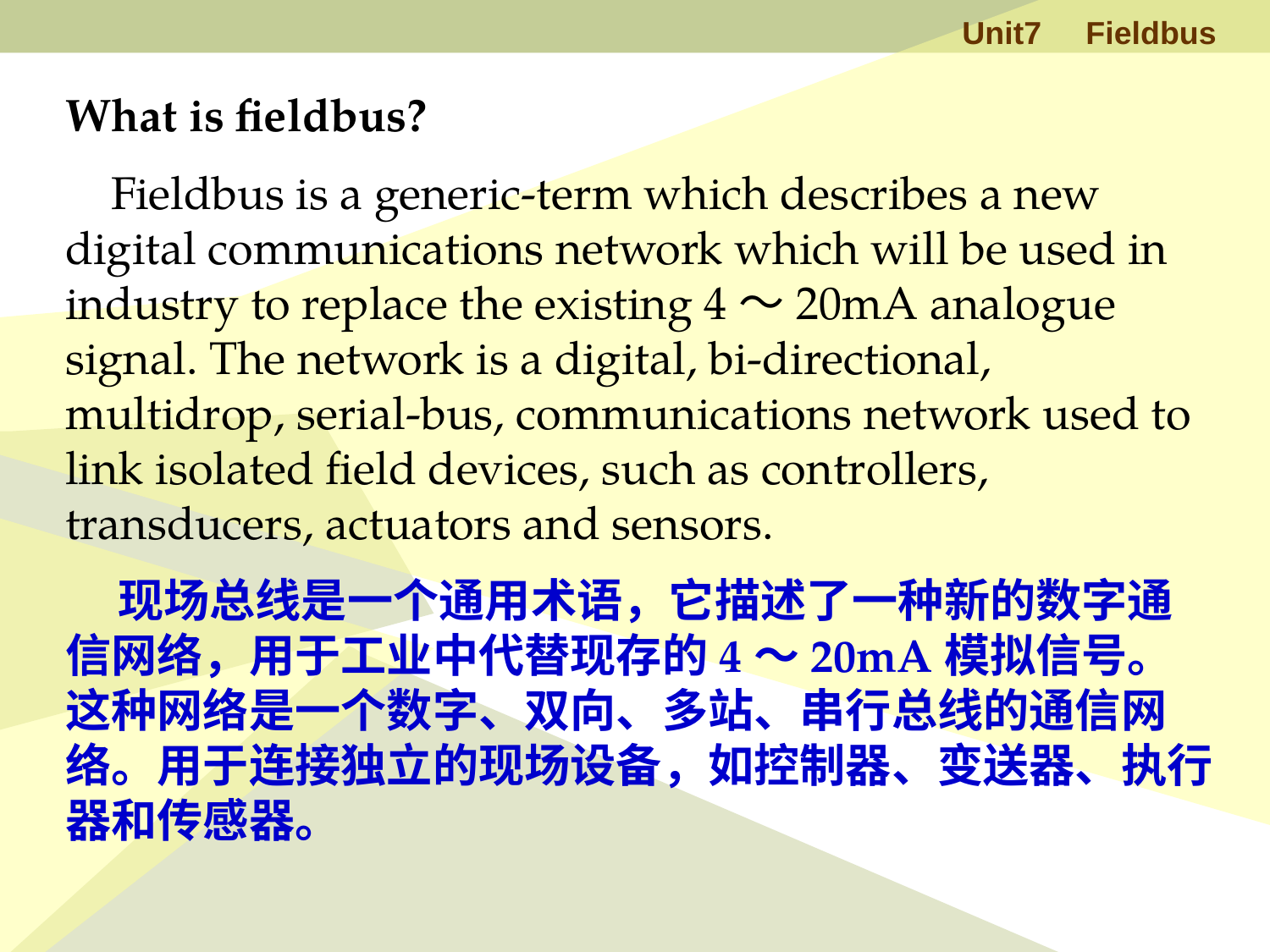

What is fieldbus?
    Fieldbus is a generic-term which describes a new digital communications network which will be used in industry to replace the existing 4～20mA analogue signal. The network is a digital, bi-directional, multidrop, serial-bus, communications network used to link isolated field devices, such as controllers, transducers, actuators and sensors.
    现场总线是一个通用术语，它描述了一种新的数字通信网络，用于工业中代替现存的4～20mA模拟信号。这种网络是一个数字、双向、多站、串行总线的通信网络。用于连接独立的现场设备，如控制器、变送器、执行器和传感器。